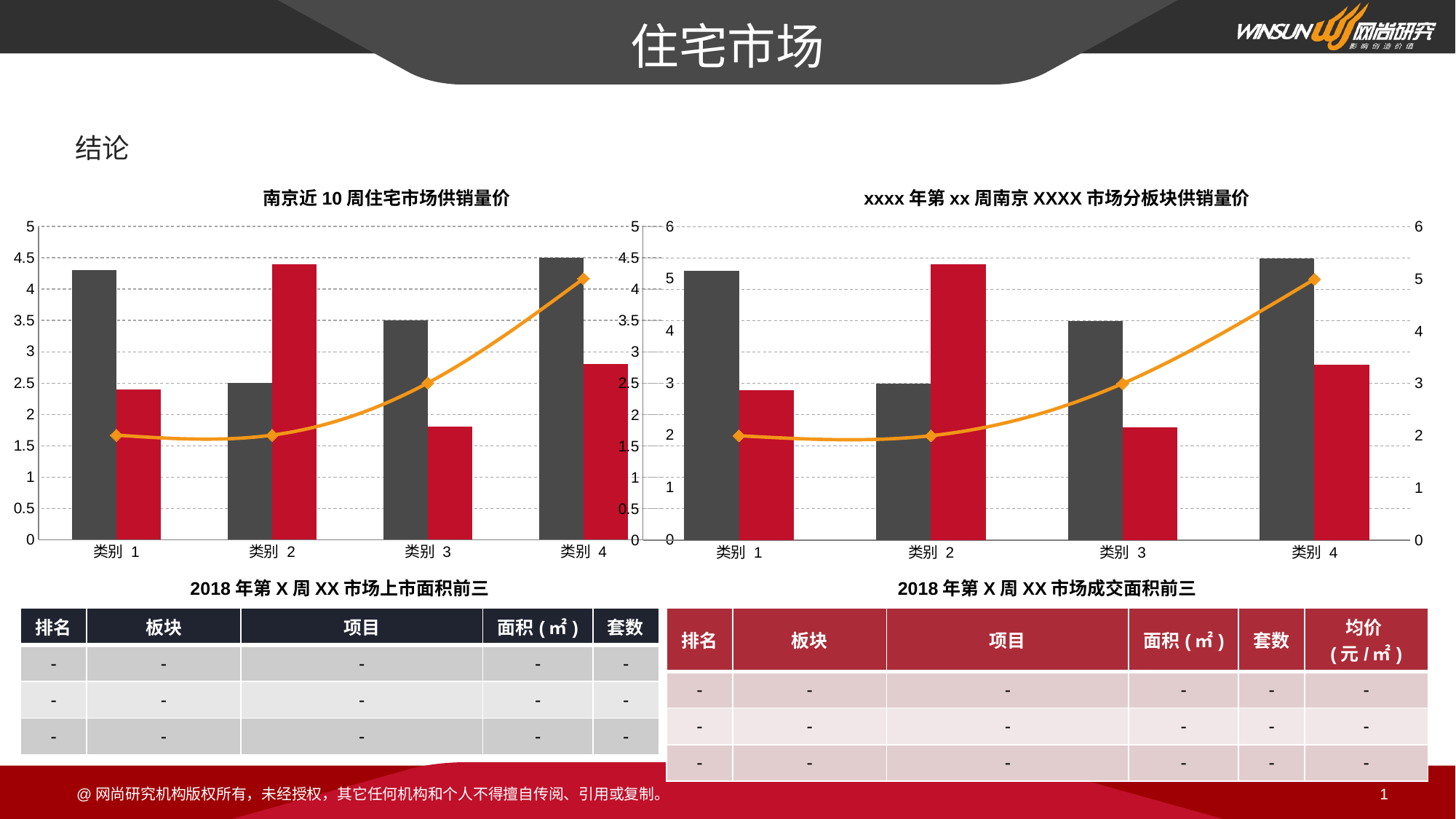

# 住宅市场
结论
南京近10周住宅市场供销量价
xxxx年第xx周南京XXXX市场分板块供销量价

### Chart

| Category | 系列 1 | 系列 2 | 系列 3 |
|---|---|---|---|
| 类别 1 | 4.3 | 2.4 | 2.0 |
| 类别 2 | 2.5 | 4.4 | 2.0 |
| 类别 3 | 3.5 | 1.8 | 3.0 |
| 类别 4 | 4.5 | 2.8 | 5.0 |

### Chart

| Category | 系列 1 | 系列 2 | 系列 3 |
|---|---|---|---|
| 类别 1 | 4.3 | 2.4 | 2.0 |
| 类别 2 | 2.5 | 4.4 | 2.0 |
| 类别 3 | 3.5 | 1.8 | 3.0 |
| 类别 4 | 4.5 | 2.8 | 5.0 |
2018年第X周XX市场上市面积前三
2018年第X周XX市场成交面积前三
| 排名 | 板块 | 项目 | 面积(㎡) | 套数 |
| --- | --- | --- | --- | --- |
| - | - | - | - | - |
| - | - | - | - | - |
| - | - | - | - | - |
| 排名 | 板块 | 项目 | 面积(㎡) | 套数 | 均价(元/㎡) |
| --- | --- | --- | --- | --- | --- |
| - | - | - | - | - | - |
| - | - | - | - | - | - |
| - | - | - | - | - | - |
1